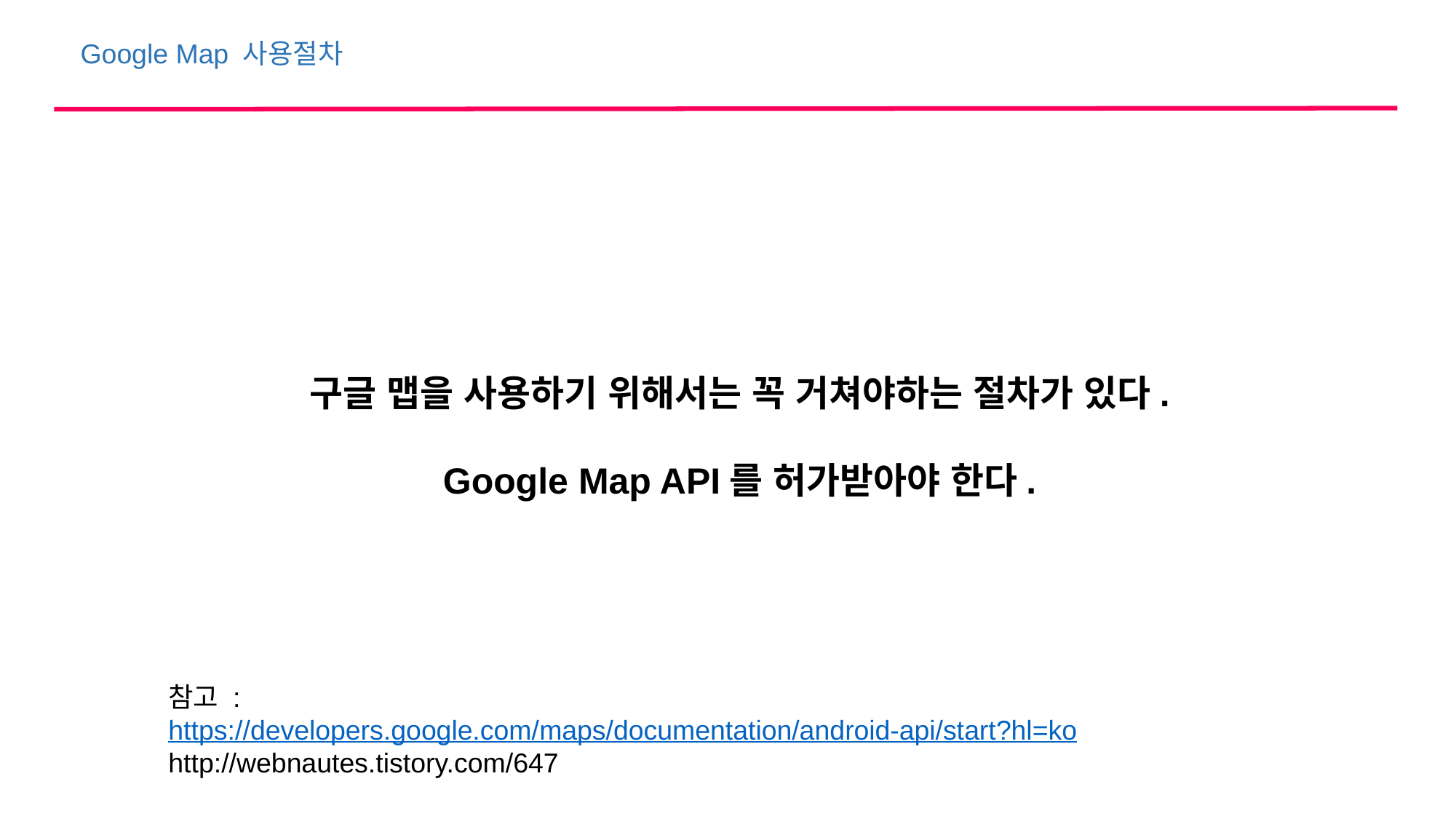

Google Map 사용절차
구글 맵을 사용하기 위해서는 꼭 거쳐야하는 절차가 있다.

Google Map API를 허가받아야 한다.
참고 :
https://developers.google.com/maps/documentation/android-api/start?hl=ko
http://webnautes.tistory.com/647